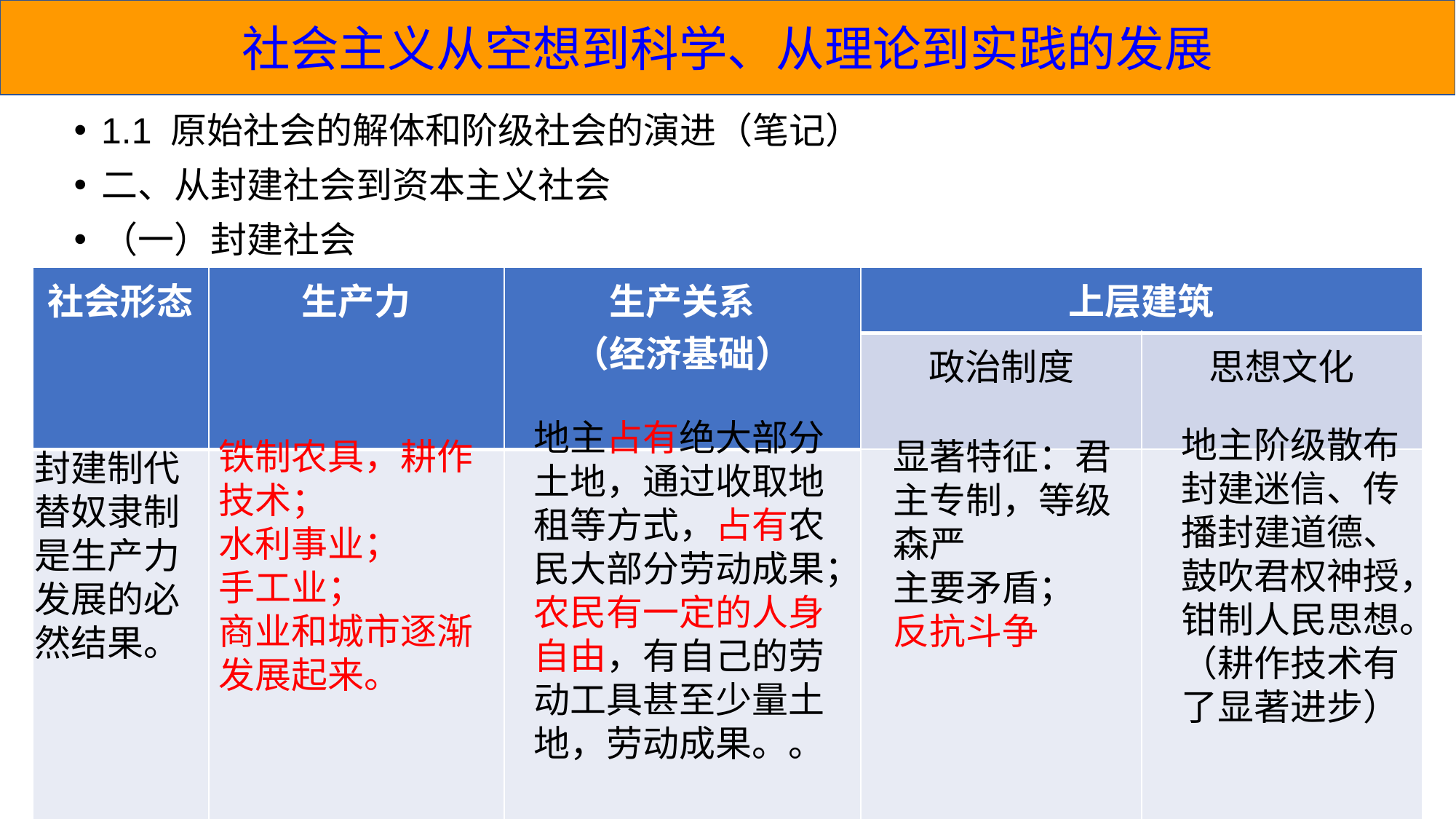

社会主义从空想到科学、从理论到实践的发展
1.1 原始社会的解体和阶级社会的演进（笔记）
二、从封建社会到资本主义社会
（一）封建社会
| 社会形态 | 生产力 | 生产关系 （经济基础） | 上层建筑 |  |
| --- | --- | --- | --- | --- |
|  |  |  | 政治制度 | 思想文化 |
|  |  |  |  |  |
地主占有绝大部分土地，通过收取地租等方式，占有农民大部分劳动成果；
农民有一定的人身自由，有自己的劳动工具甚至少量土地，劳动成果。。
地主阶级散布封建迷信、传播封建道德、鼓吹君权神授，钳制人民思想。
（耕作技术有了显著进步）
铁制农具，耕作技术；
水利事业；
手工业；
商业和城市逐渐发展起来。
显著特征：君主专制，等级森严
主要矛盾；
反抗斗争
封建制代替奴隶制是生产力发展的必然结果。